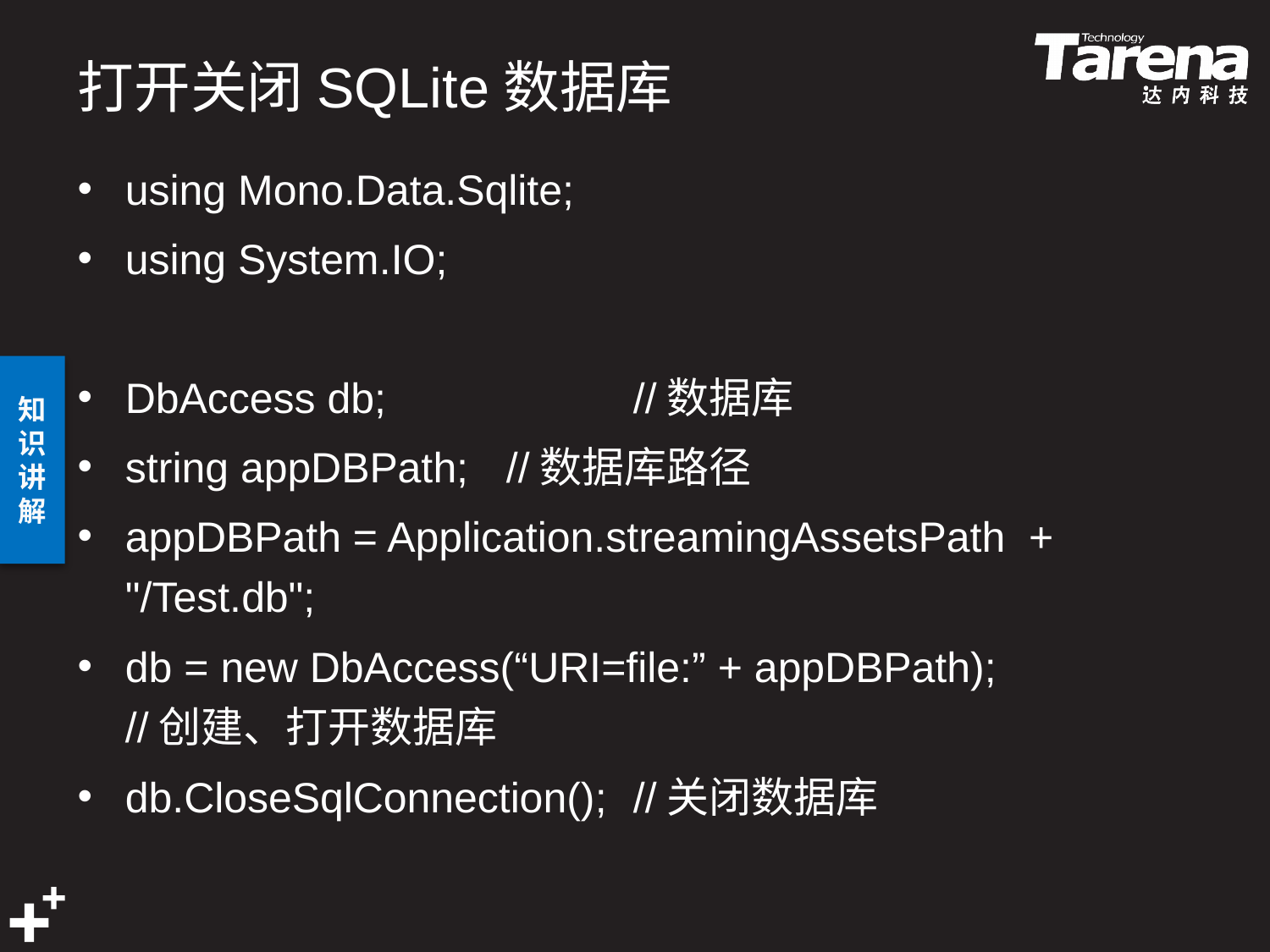

# 打开关闭SQLite数据库
using Mono.Data.Sqlite;
using System.IO;

DbAccess db;		//数据库
string appDBPath;	//数据库路径
appDBPath = Application.streamingAssetsPath  + "/Test.db";
db = new DbAccess(“URI=file:” + appDBPath);		//创建、打开数据库
db.CloseSqlConnection();	//关闭数据库